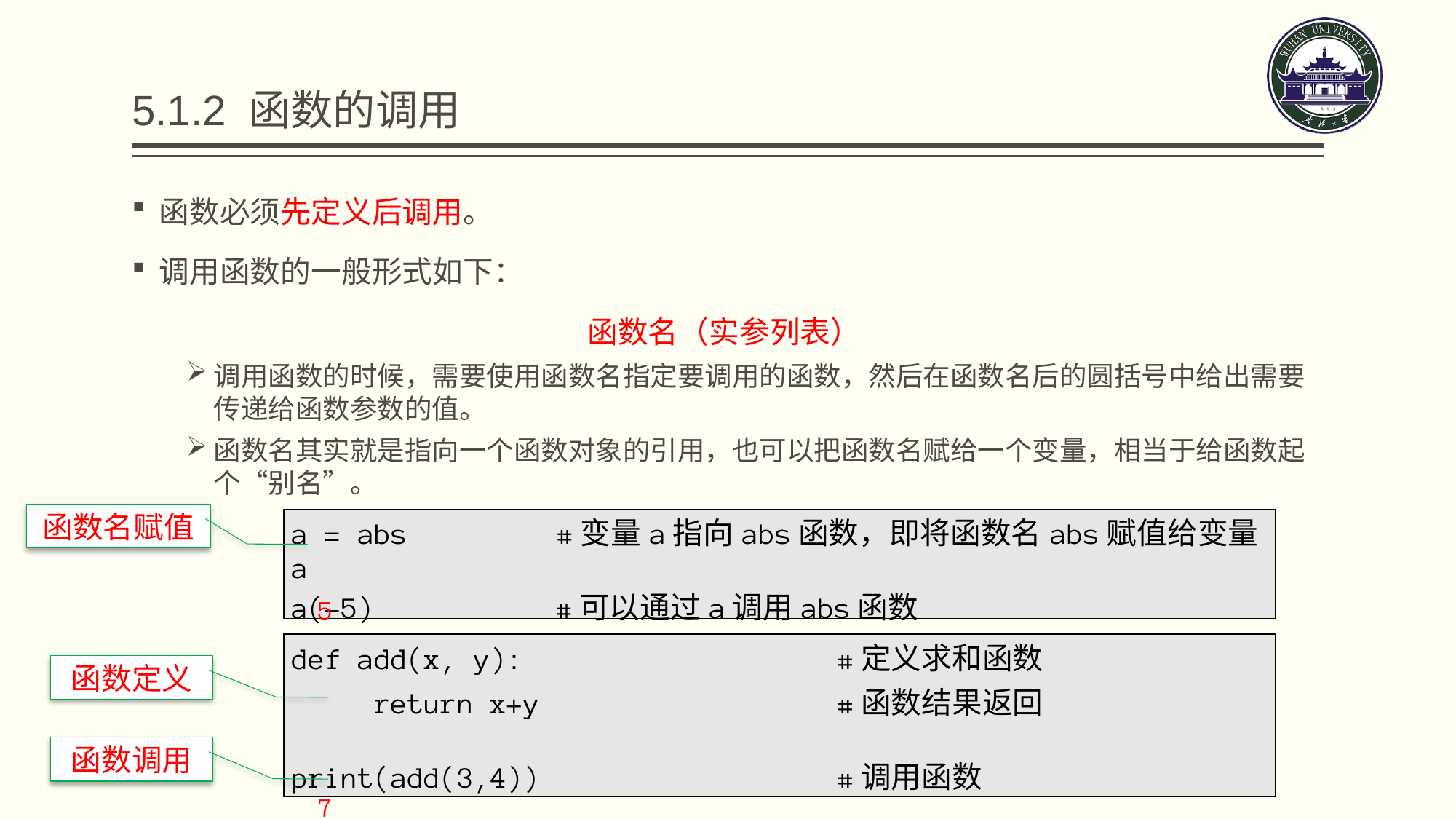

# 5.1.2 函数的调用
函数必须先定义后调用。
调用函数的一般形式如下：
函数名（实参列表）
调用函数的时候，需要使用函数名指定要调用的函数，然后在函数名后的圆括号中给出需要传递给函数参数的值。
函数名其实就是指向一个函数对象的引用，也可以把函数名赋给一个变量，相当于给函数起个“别名”。

函数名赋值
| a = abs #变量a指向abs函数，即将函数名abs赋值给变量a a(-5) #可以通过a调用abs函数 |
| --- |
5
| def add(x, y): #定义求和函数 return x+y #函数结果返回 print(add(3,4)) #调用函数 |
| --- |
函数定义
函数调用
7